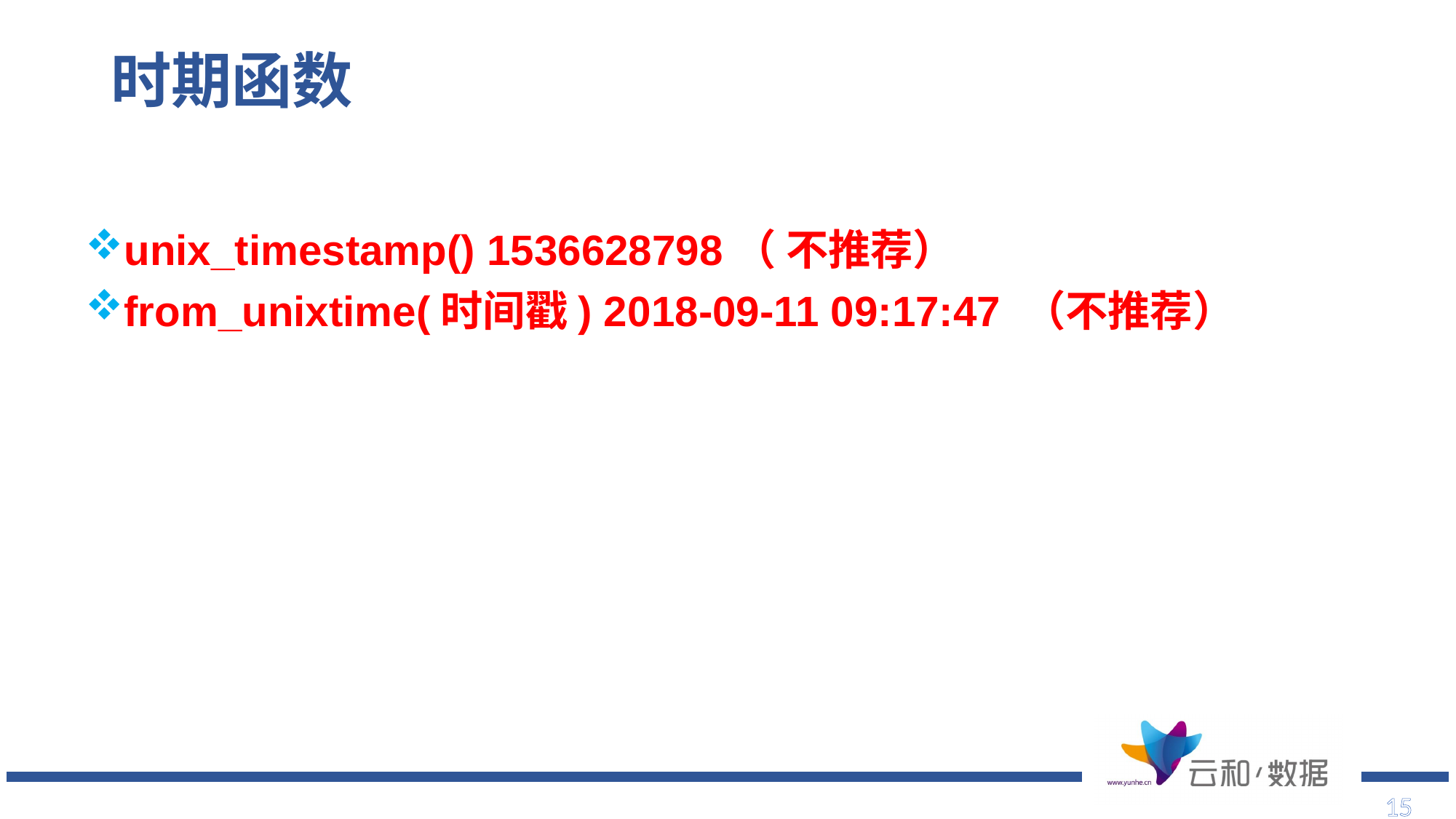

# 时期函数

unix_timestamp() 1536628798（ 不推荐）
from_unixtime(时间戳) 2018-09-11 09:17:47 （不推荐）